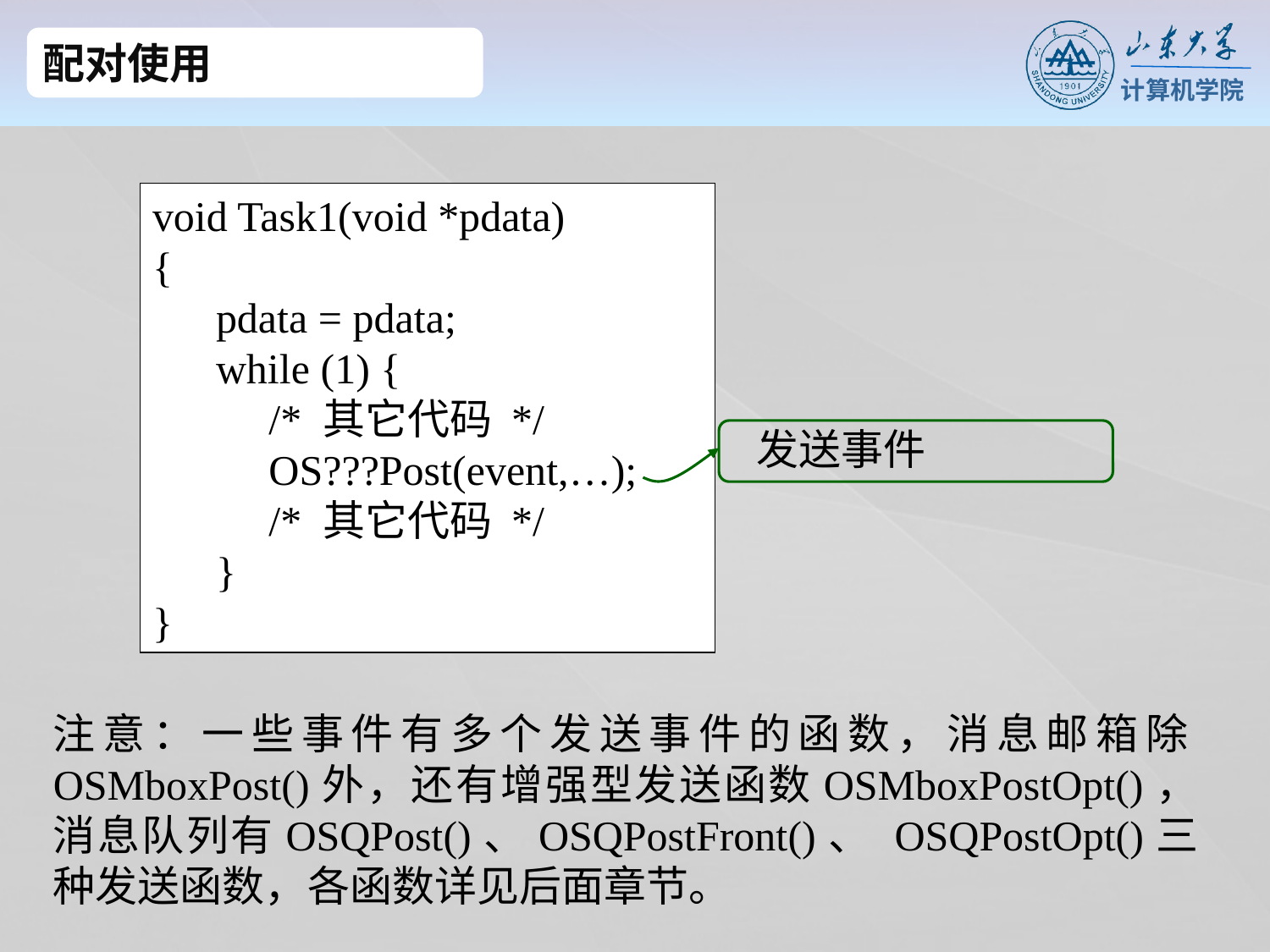

配对使用
void Task1(void *pdata)
{
      pdata = pdata;
      while (1) {
           /* 其它代码 */
           OS???Post(event,…);
           /* 其它代码 */
      }
}
    Task1代码如下。
发送事件

注意：一些事件有多个发送事件的函数，消息邮箱除OSMboxPost()外，还有增强型发送函数OSMboxPostOpt()，消息队列有OSQPost()、OSQPostFront()、 OSQPostOpt()三种发送函数，各函数详见后面章节。